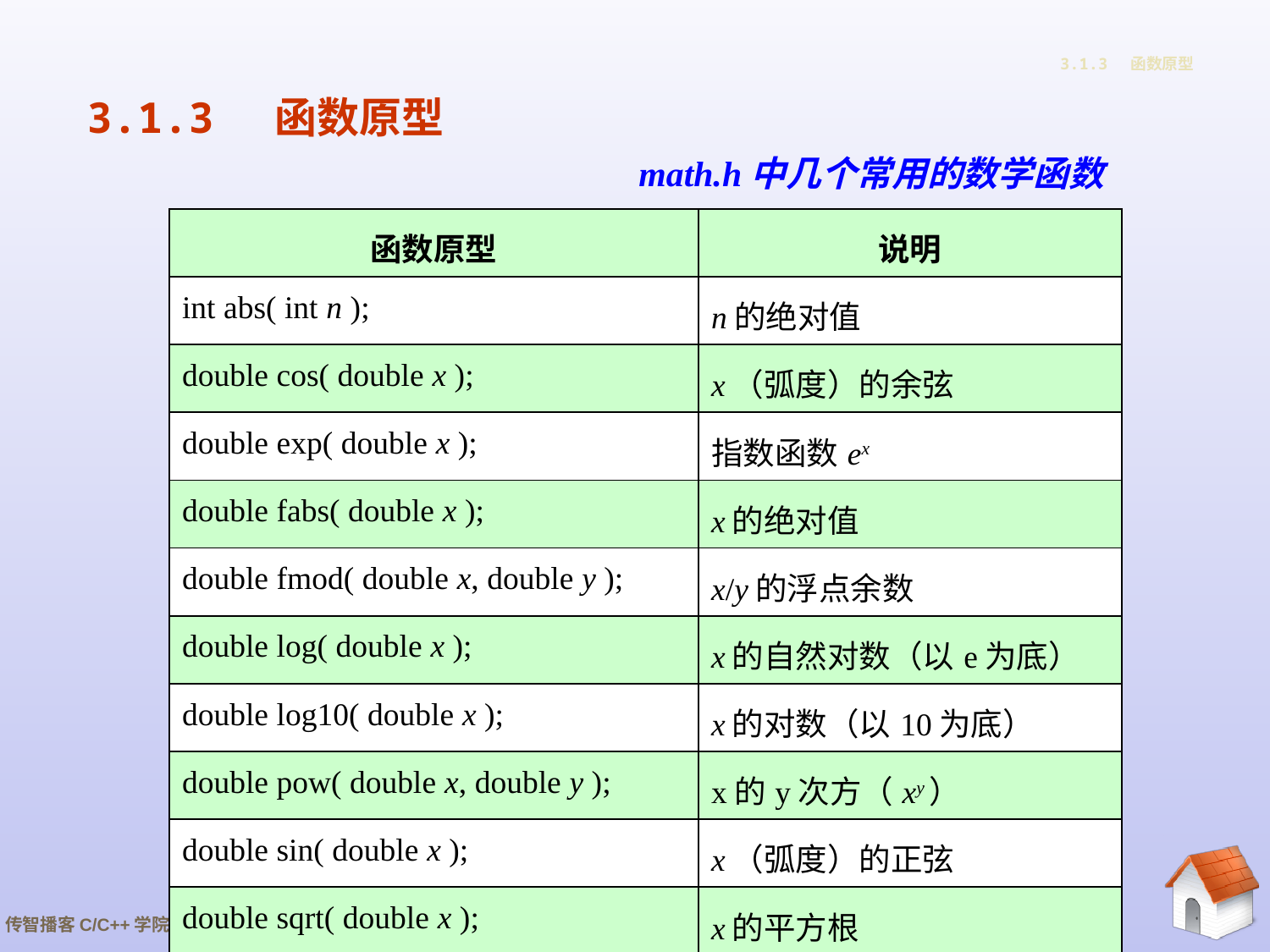

# 3.1.3  函数原型
3.1.3  函数原型
 math.h中几个常用的数学函数
| 函数原型 | 说明 |
| --- | --- |
| int abs( int n ); | n的绝对值 |
| double cos( double x ); | x（弧度）的余弦 |
| double exp( double x ); | 指数函数ex |
| double fabs( double x ); | x的绝对值 |
| double fmod( double x, double y ); | x/y的浮点余数 |
| double log( double x ); | x的自然对数（以e为底） |
| double log10( double x ); | x的对数（以10为底） |
| double pow( double x, double y ); | x的y次方（xy） |
| double sin( double x ); | x（弧度）的正弦 |
| double sqrt( double x ); | x的平方根 |
| double tan( double x ); | x（弧度）的正切 |